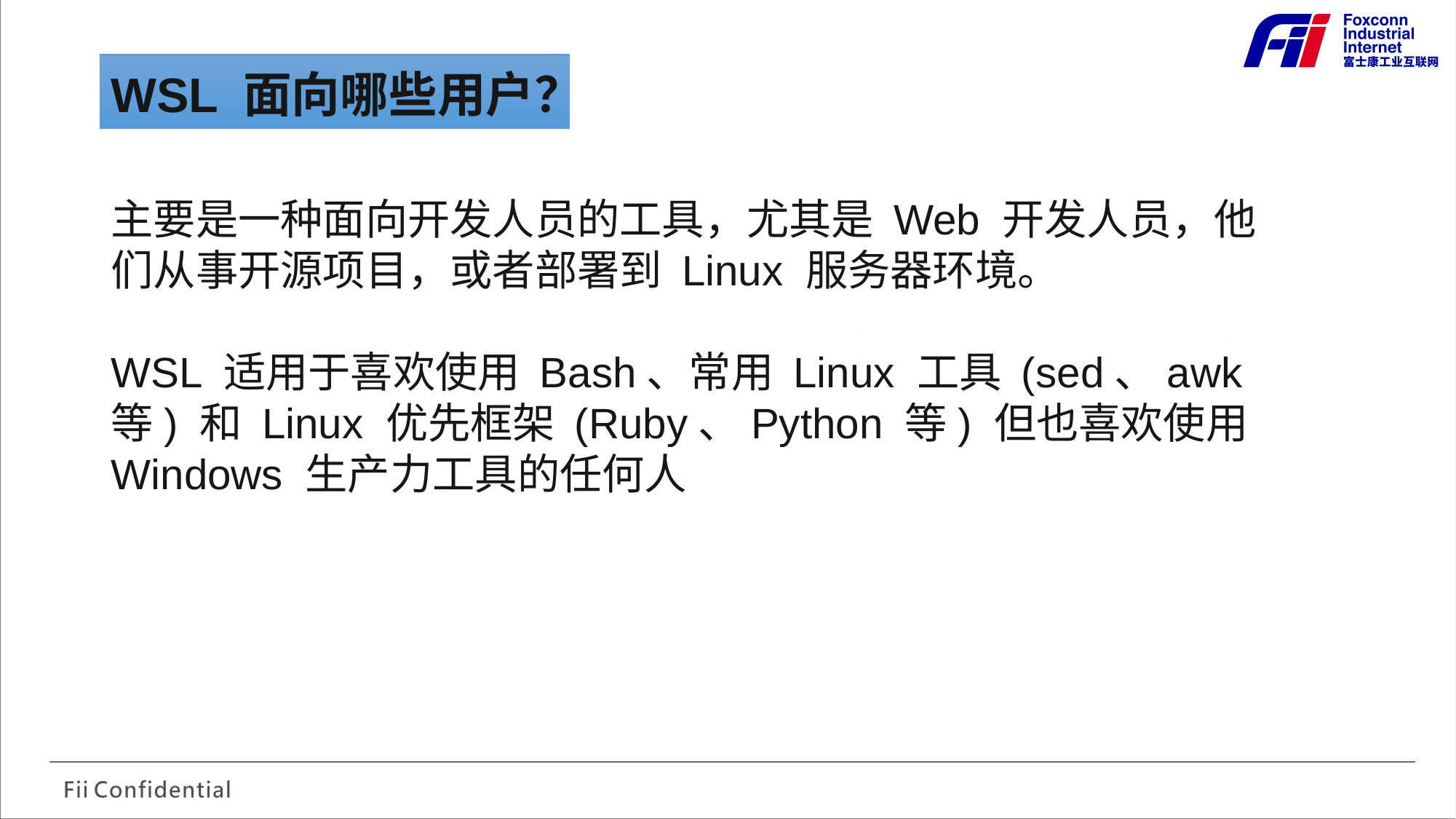

#
WSL 面向哪些用户？
主要是一种面向开发人员的工具，尤其是 Web 开发人员，他们从事开源项目，或者部署到 Linux 服务器环境。

WSL 适用于喜欢使用 Bash、常用 Linux 工具 (sed、awk 等) 和 Linux 优先框架 (Ruby、Python 等) 但也喜欢使用 Windows 生产力工具的任何人